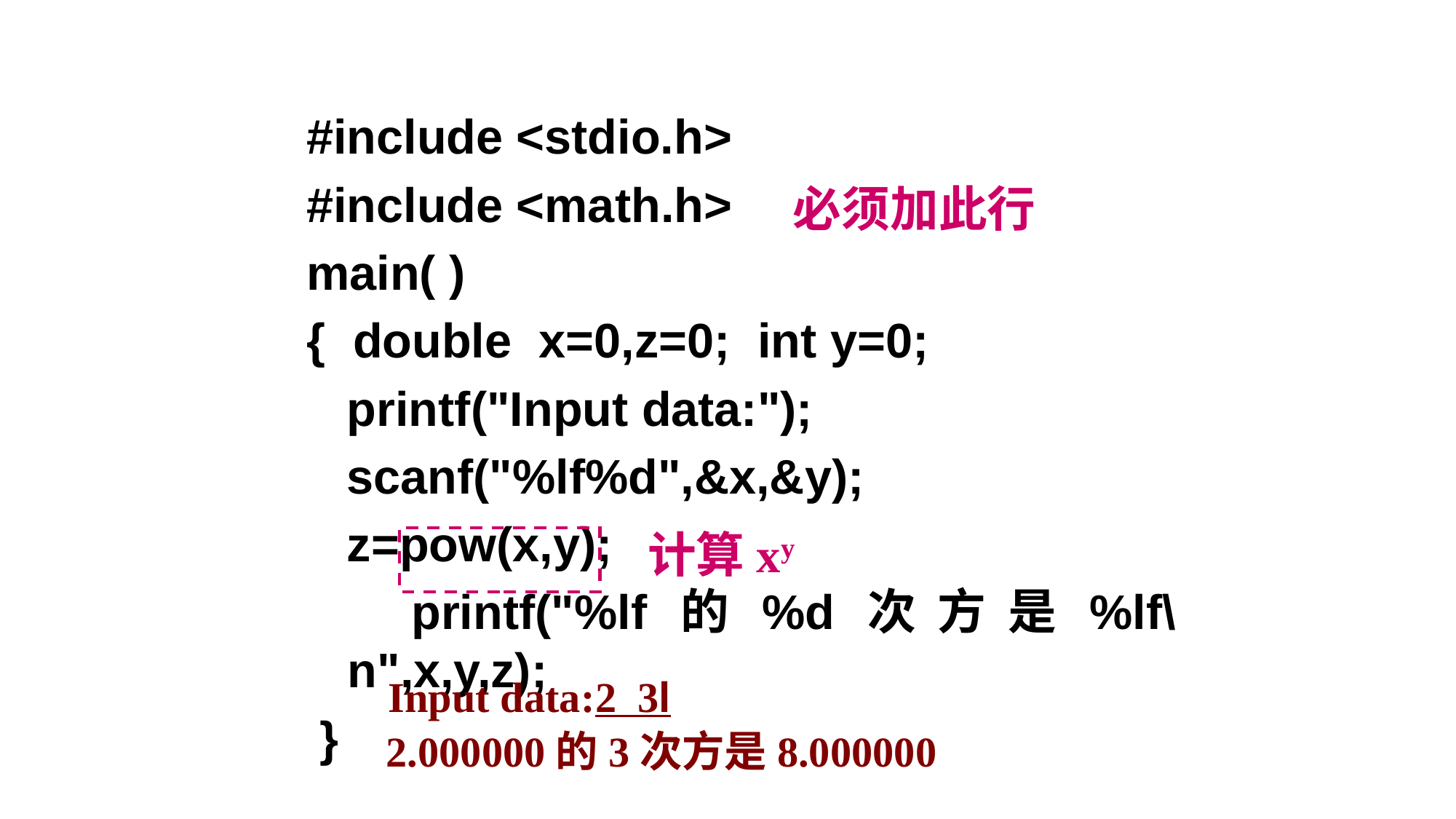

#include <stdio.h>
#include <math.h>
main( )
{  double  x=0,z=0;  int y=0;
   printf("Input data:");
   scanf("%lf%d",&x,&y);
   z=pow(x,y);
   printf("%lf的%d次方是%lf\n",x,y,z);
 }
必须加此行
计算xy

Input data:2  3l
2.000000的3次方是8.000000